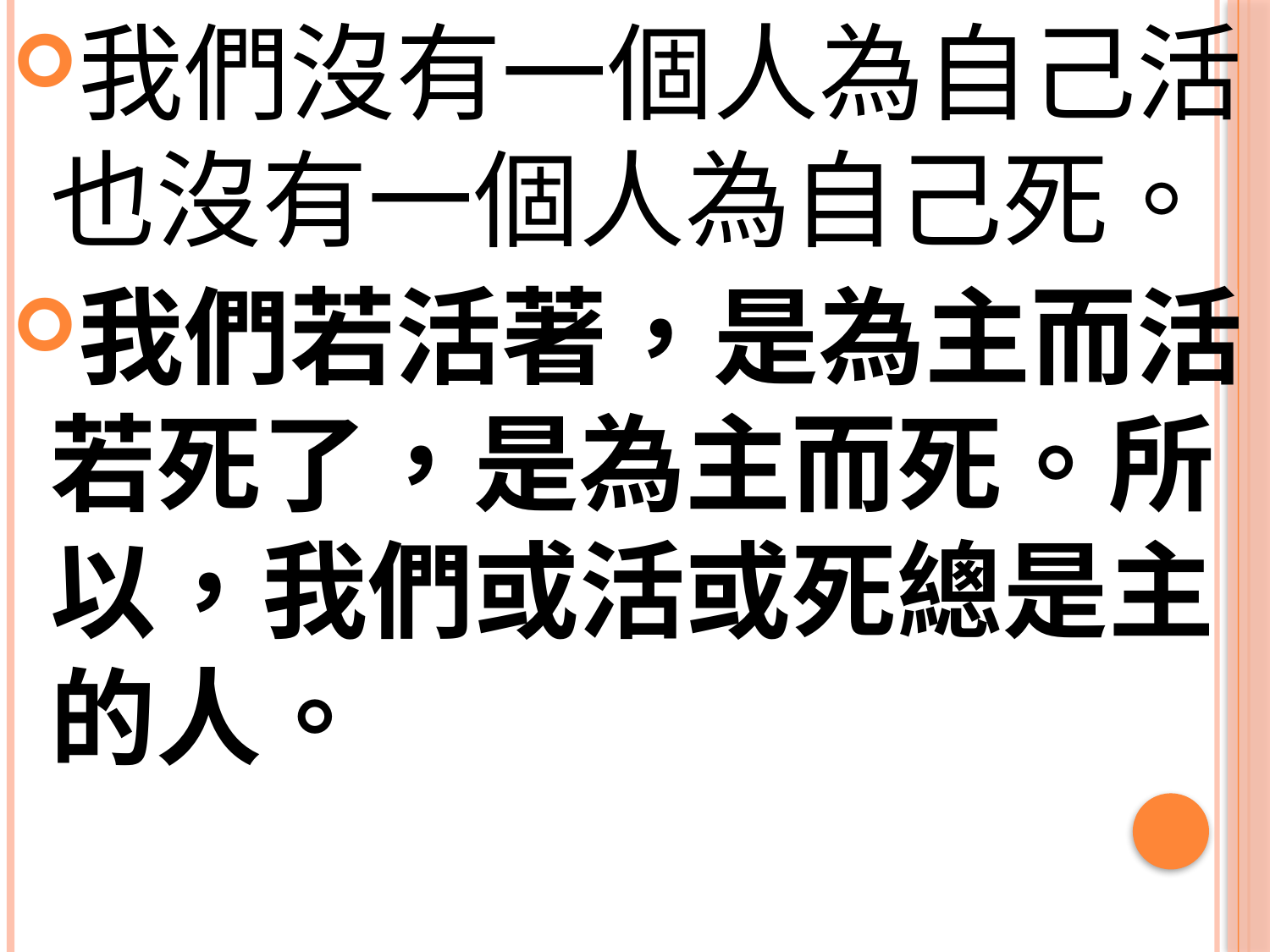

我們沒有一個人為自己活，也沒有一個人為自己死。
我們若活著，是為主而活；若死了，是為主而死。所以，我們或活或死總是主的人。